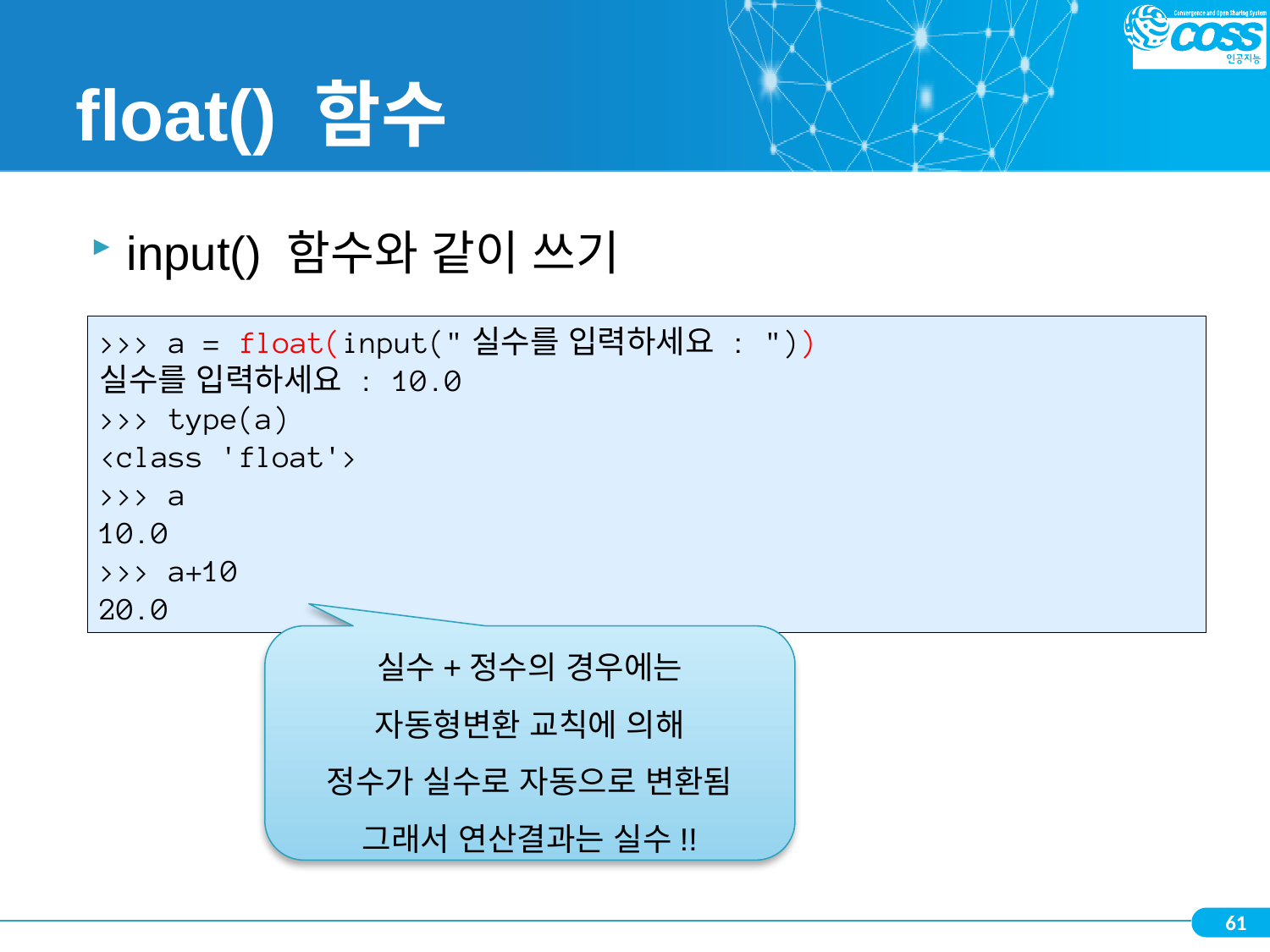

# float() 함수
input() 함수와 같이 쓰기

>>> a = float(input("실수를 입력하세요 : "))
실수를 입력하세요 : 10.0
>>> type(a)
<class 'float'>
>>> a
10.0
>>> a+10
20.0
실수+정수의 경우에는
자동형변환 교칙에 의해
정수가 실수로 자동으로 변환됨
그래서 연산결과는 실수!!